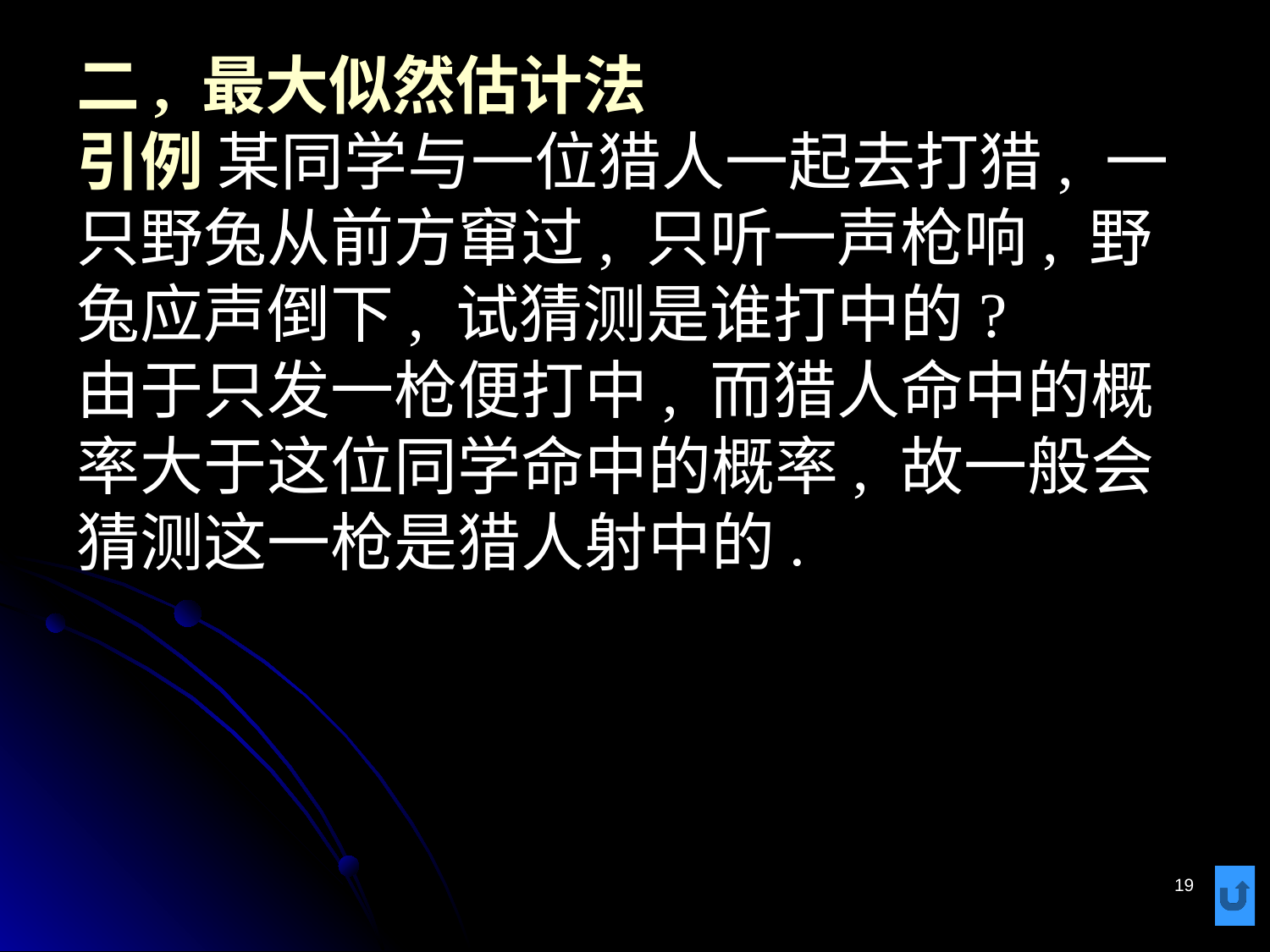

# 二, 最大似然估计法 引例 某同学与一位猎人一起去打猎, 一只野兔从前方窜过, 只听一声枪响, 野兔应声倒下, 试猜测是谁打中的? 由于只发一枪便打中, 而猎人命中的概率大于这位同学命中的概率, 故一般会猜测这一枪是猎人射中的.
19